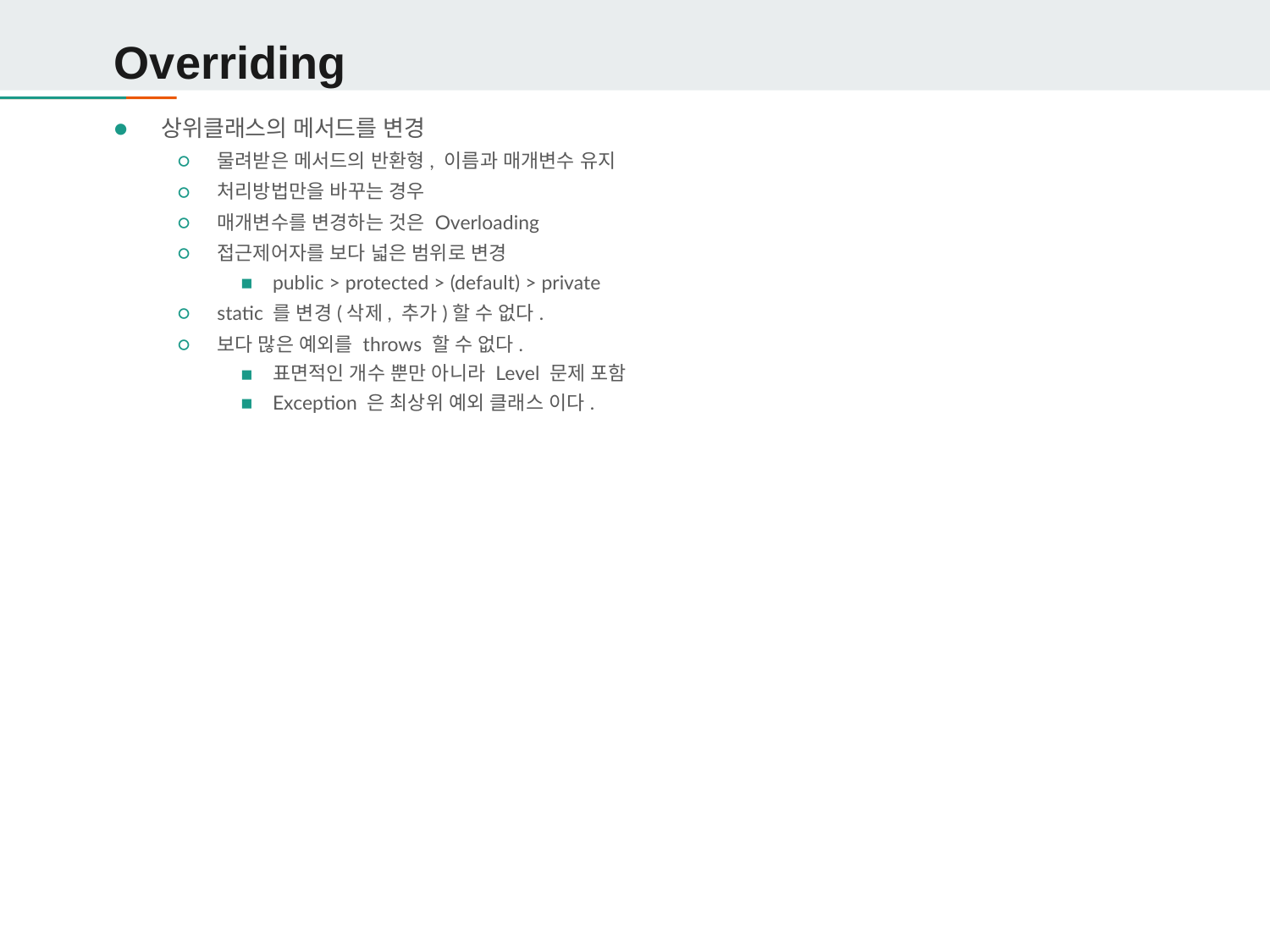

# Overriding
상위클래스의 메서드를 변경
물려받은 메서드의 반환형, 이름과 매개변수 유지
처리방법만을 바꾸는 경우
매개변수를 변경하는 것은 Overloading
접근제어자를 보다 넓은 범위로 변경
public > protected > (default) > private
static 를 변경(삭제, 추가)할 수 없다.
보다 많은 예외를 throws 할 수 없다.
표면적인 개수 뿐만 아니라 Level 문제 포함
Exception 은 최상위 예외 클래스 이다.